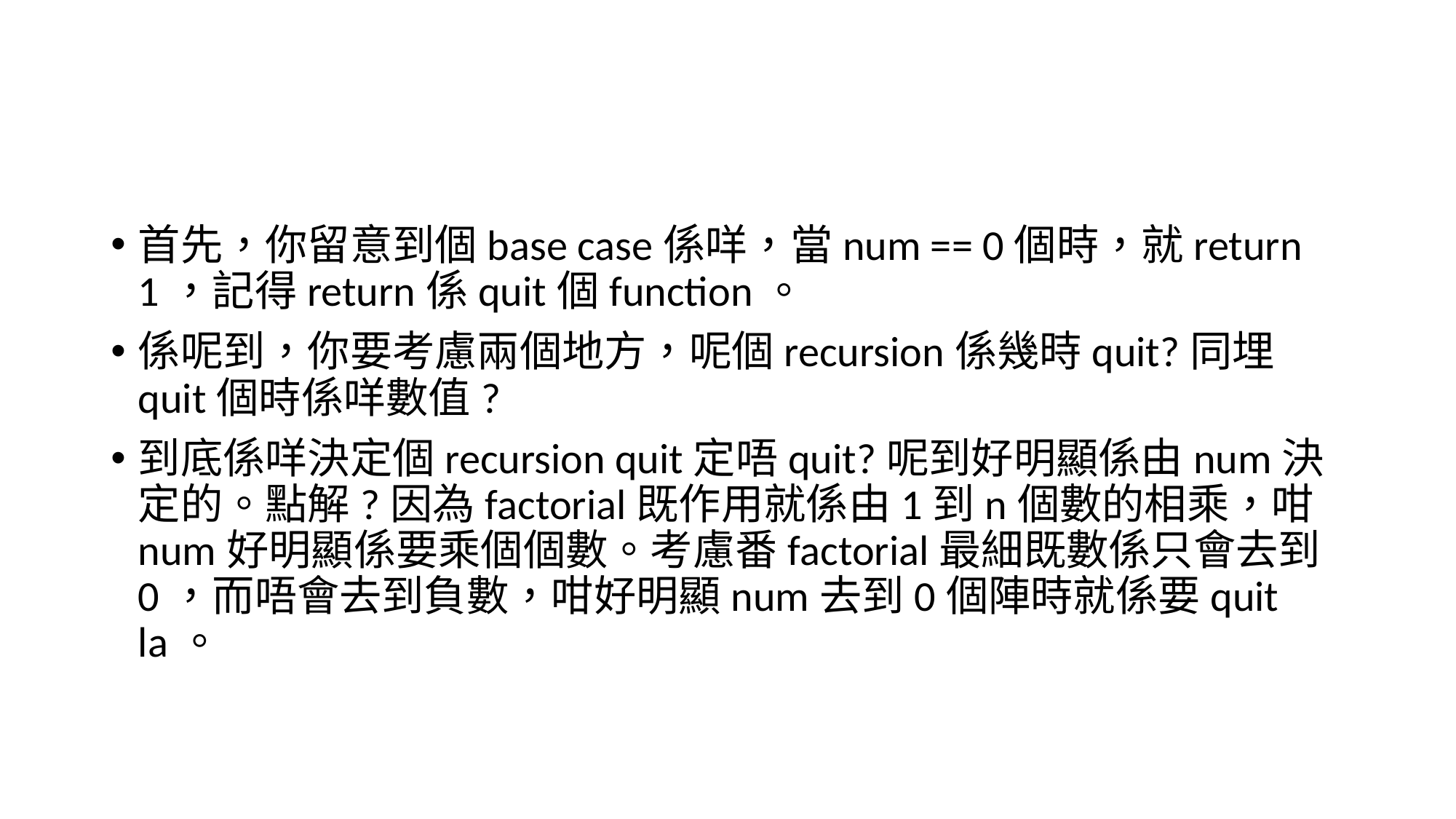

#
首先，你留意到個base case係咩，當num == 0個時，就return 1，記得return係quit個function。
係呢到，你要考慮兩個地方，呢個recursion係幾時quit?同埋quit個時係咩數值?
到底係咩決定個recursion quit定唔quit?呢到好明顯係由num決定的。點解?因為factorial既作用就係由1到n個數的相乘，咁num好明顯係要乘個個數。考慮番factorial最細既數係只會去到0，而唔會去到負數，咁好明顯num去到0個陣時就係要quit la。